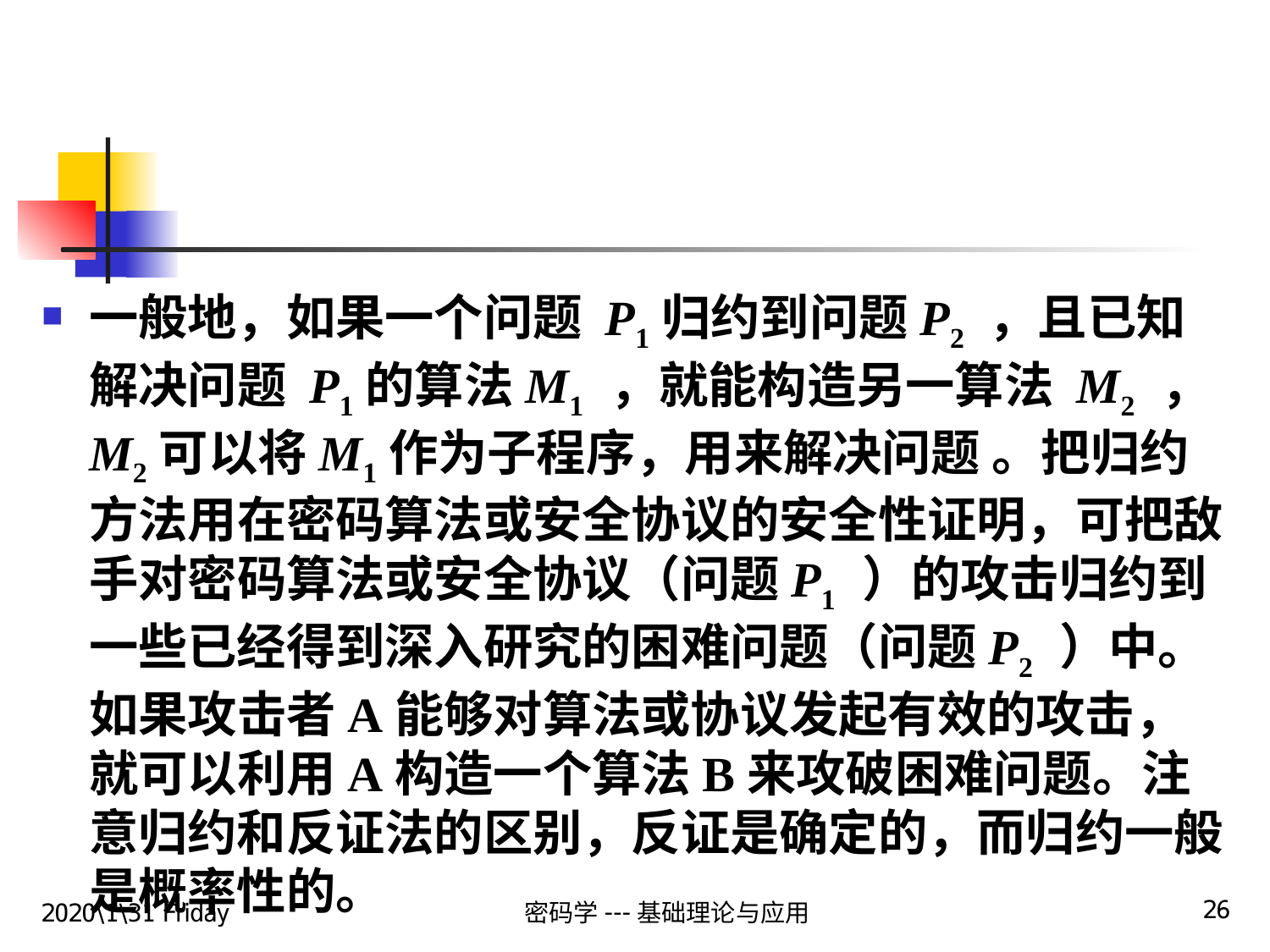

一般地，如果一个问题 P1归约到问题P2 ，且已知解决问题 P1的算法M1 ，就能构造另一算法 M2 ， M2可以将M1作为子程序，用来解决问题 。把归约方法用在密码算法或安全协议的安全性证明，可把敌手对密码算法或安全协议（问题P1 ）的攻击归约到一些已经得到深入研究的困难问题（问题P2 ）中。如果攻击者A能够对算法或协议发起有效的攻击，就可以利用A构造一个算法B来攻破困难问题。注意归约和反证法的区别，反证是确定的，而归约一般是概率性的。
26
2020\1\31 Friday
密码学---基础理论与应用